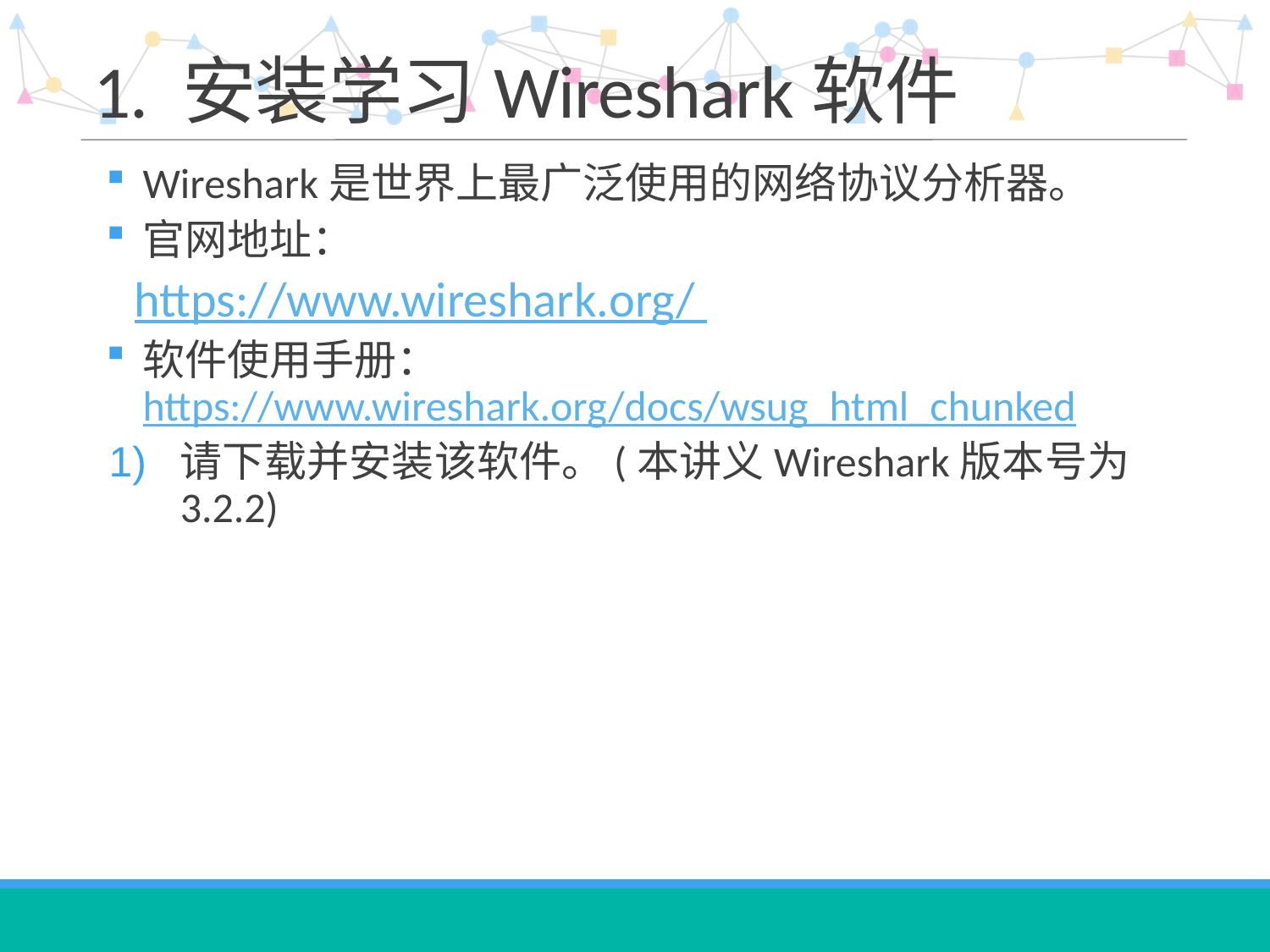

# 1. 安装学习Wireshark软件
Wireshark是世界上最广泛使用的网络协议分析器。
官网地址：
https://www.wireshark.org/
软件使用手册： https://www.wireshark.org/docs/wsug_html_chunked
请下载并安装该软件。(本讲义Wireshark版本号为3.2.2)